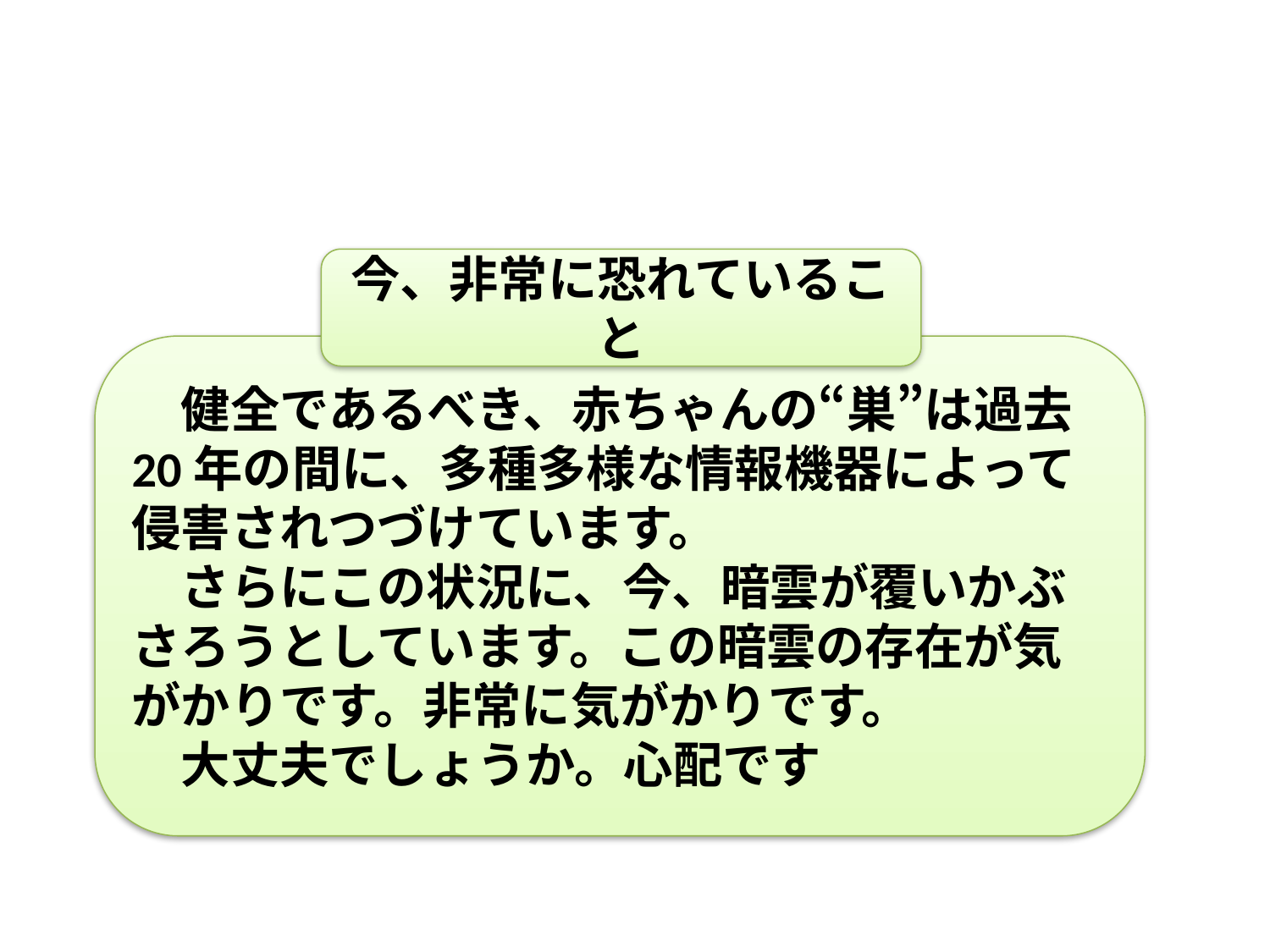

今、非常に恐れていること
　健全であるべき、赤ちゃんの“巣”は過去20年の間に、多種多様な情報機器によって侵害されつづけています。
　さらにこの状況に、今、暗雲が覆いかぶさろうとしています。この暗雲の存在が気がかりです。非常に気がかりです。
　大丈夫でしょうか。心配です